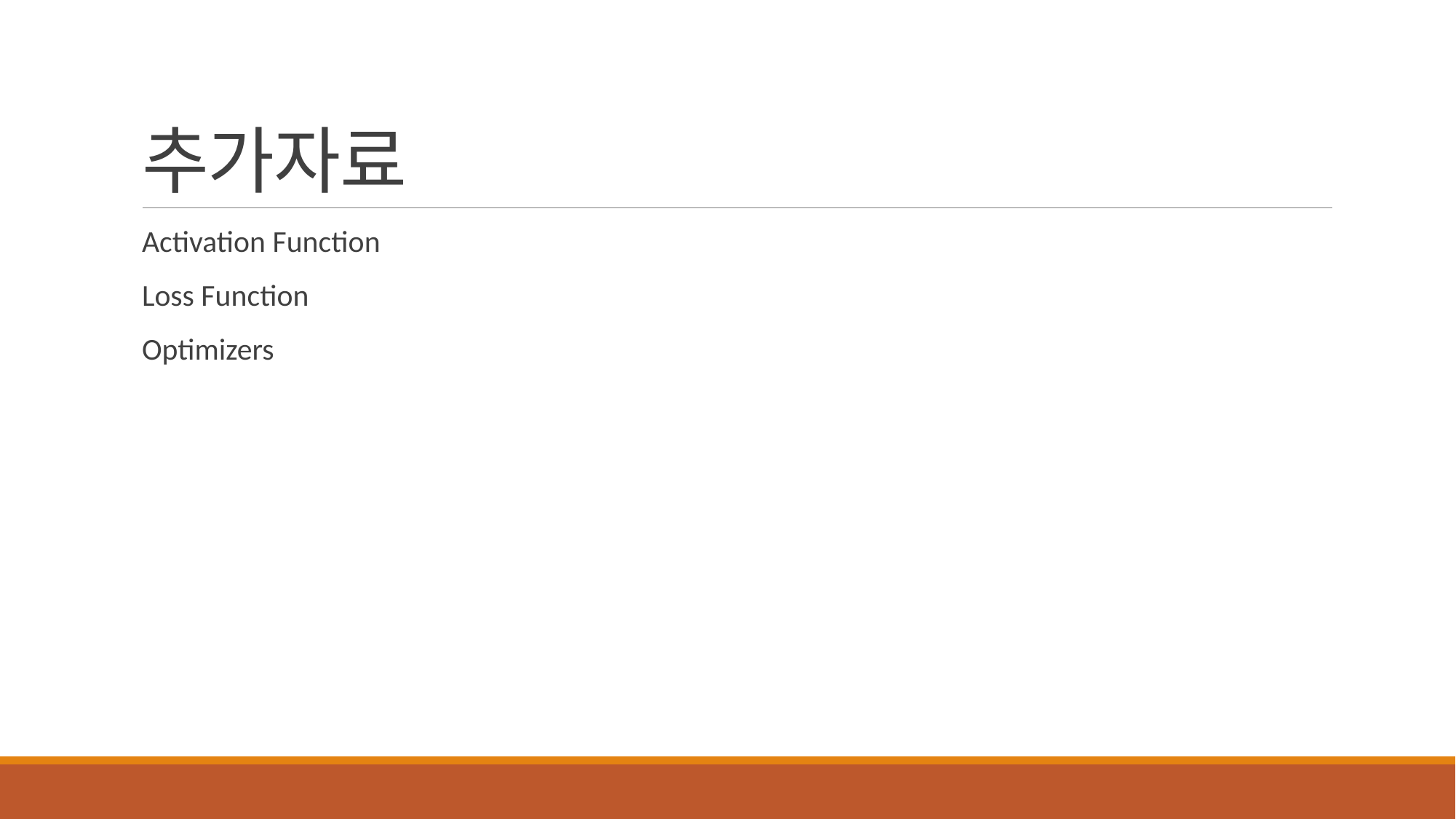

# 추가자료
Activation Function
Loss Function
Optimizers